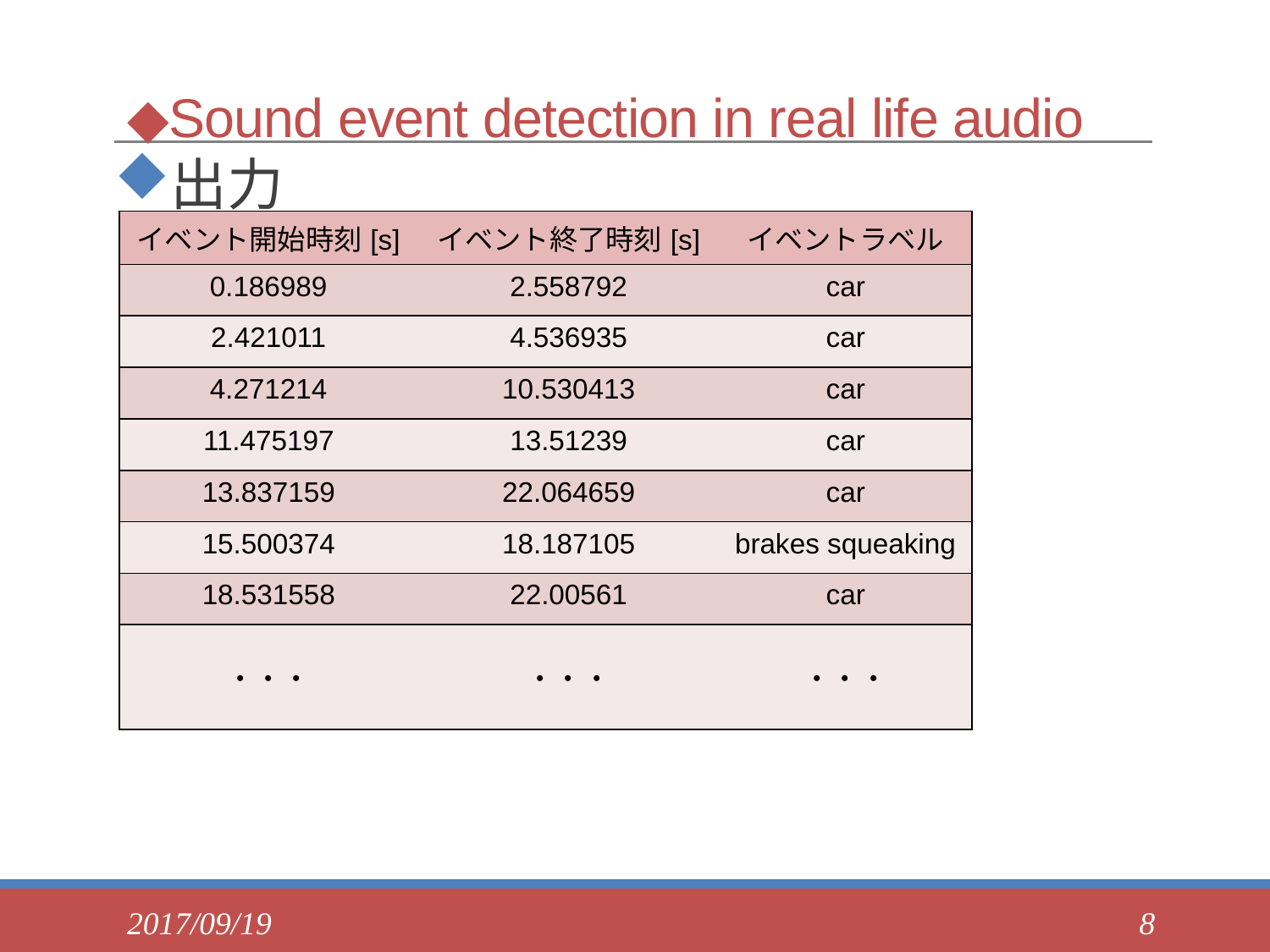

# ◆Sound event detection in real life audio
出力
| イベント開始時刻[s] | イベント終了時刻[s] | イベントラベル |
| --- | --- | --- |
| 0.186989 | 2.558792 | car |
| 2.421011 | 4.536935 | car |
| 4.271214 | 10.530413 | car |
| 11.475197 | 13.51239 | car |
| 13.837159 | 22.064659 | car |
| 15.500374 | 18.187105 | brakes squeaking |
| 18.531558 | 22.00561 | car |
| ・・・ | ・・・ | ・・・ |
2017/09/19
8